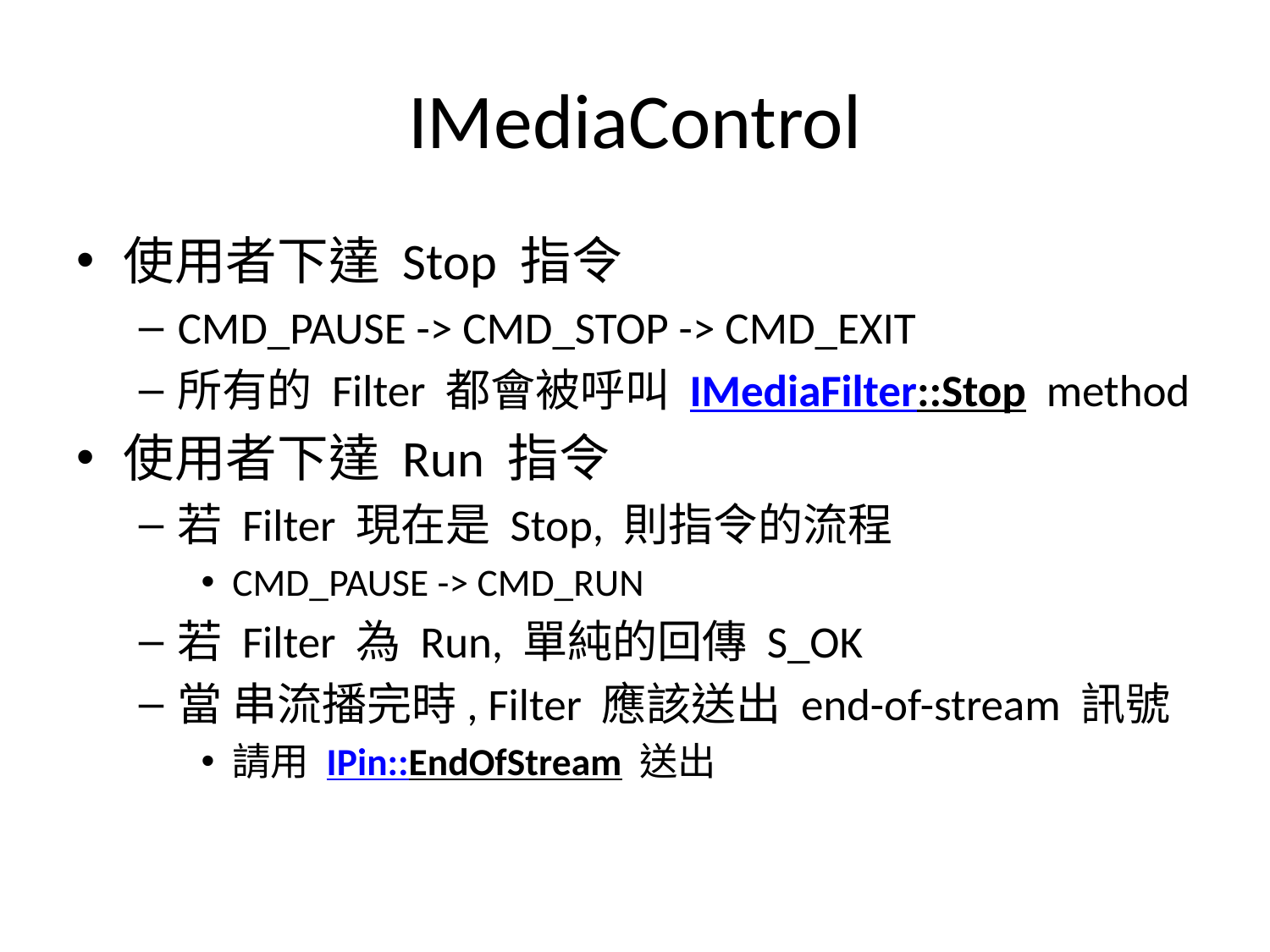

# IMediaControl
使用者下達 Stop 指令
CMD_PAUSE -> CMD_STOP -> CMD_EXIT
所有的 Filter 都會被呼叫 IMediaFilter::Stop  method
使用者下達 Run 指令
若 Filter 現在是 Stop, 則指令的流程
CMD_PAUSE -> CMD_RUN
若 Filter 為 Run, 單純的回傳 S_OK
當 串流播完時, Filter 應該送出 end-of-stream 訊號
請用 IPin::EndOfStream 送出